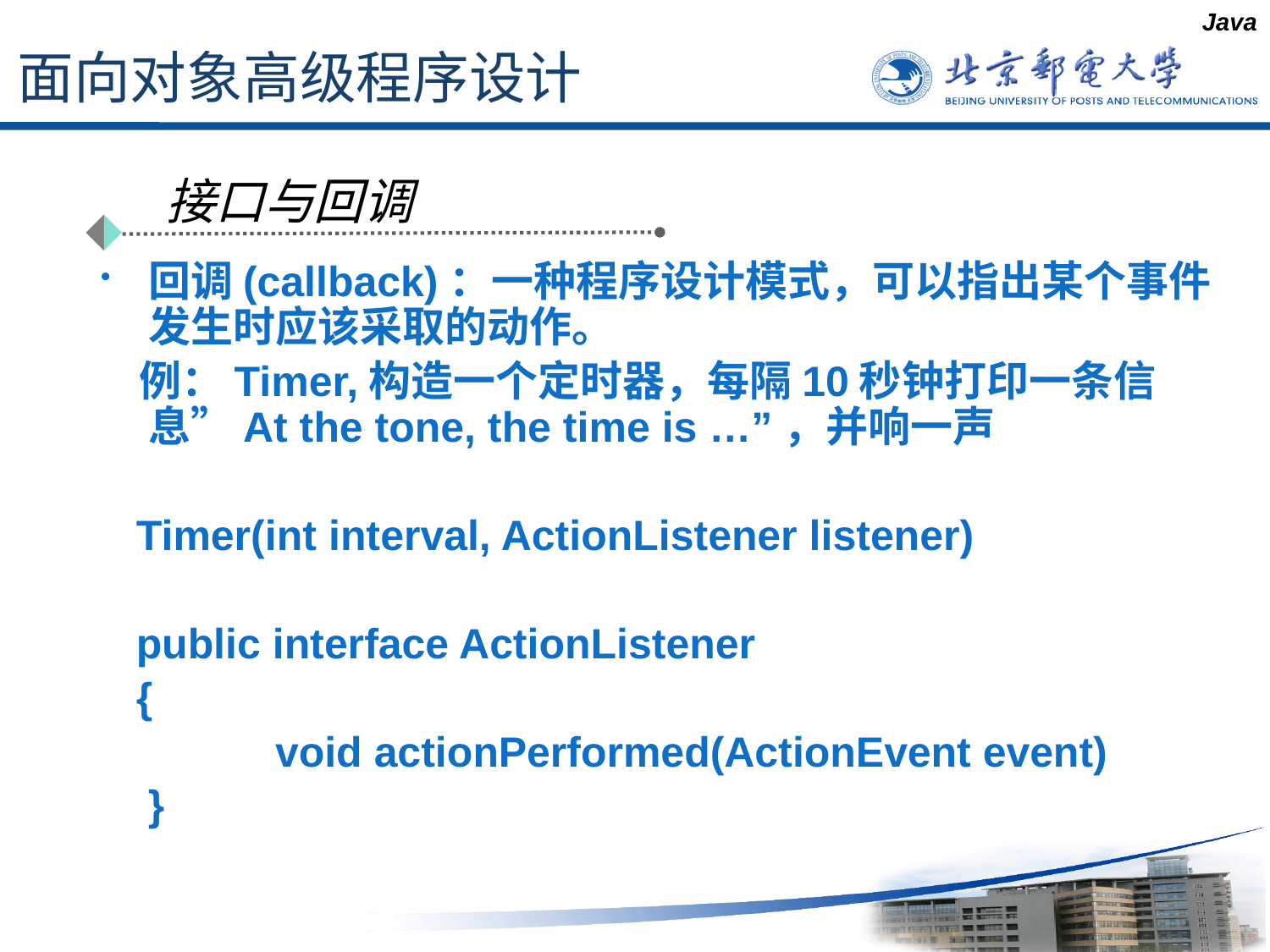

Java
# 面向对象高级程序设计

接口与回调

回调(callback)：一种程序设计模式，可以指出某个事件发生时应该采取的动作。
   例：Timer,构造一个定时器，每隔10秒钟打印一条信息”At the tone, the time is …”，并响一声

   Timer(int interval, ActionListener listener)

   public interface ActionListener
   {
		void actionPerformed(ActionEvent event)
    }